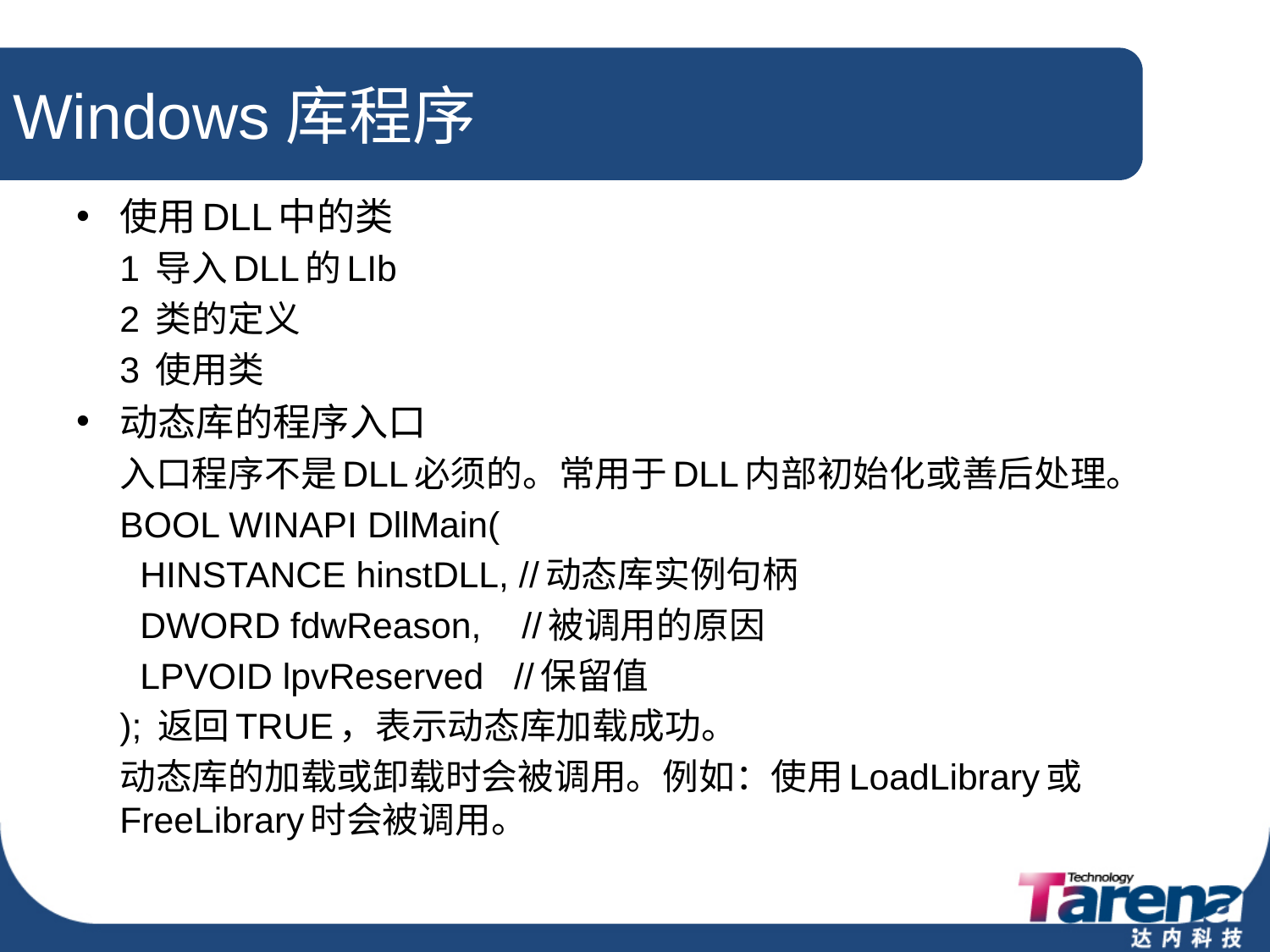

# Windows库程序
使用DLL中的类
	1 导入DLL的LIb
	2 类的定义
	3 使用类
动态库的程序入口
	入口程序不是DLL必须的。常用于DLL内部初始化或善后处理。
	BOOL WINAPI DllMain(
		  HINSTANCE hinstDLL, //动态库实例句柄
		  DWORD fdwReason,    //被调用的原因
		  LPVOID lpvReserved   //保留值
	); 返回TRUE，表示动态库加载成功。
	动态库的加载或卸载时会被调用。例如：使用LoadLibrary或FreeLibrary时会被调用。